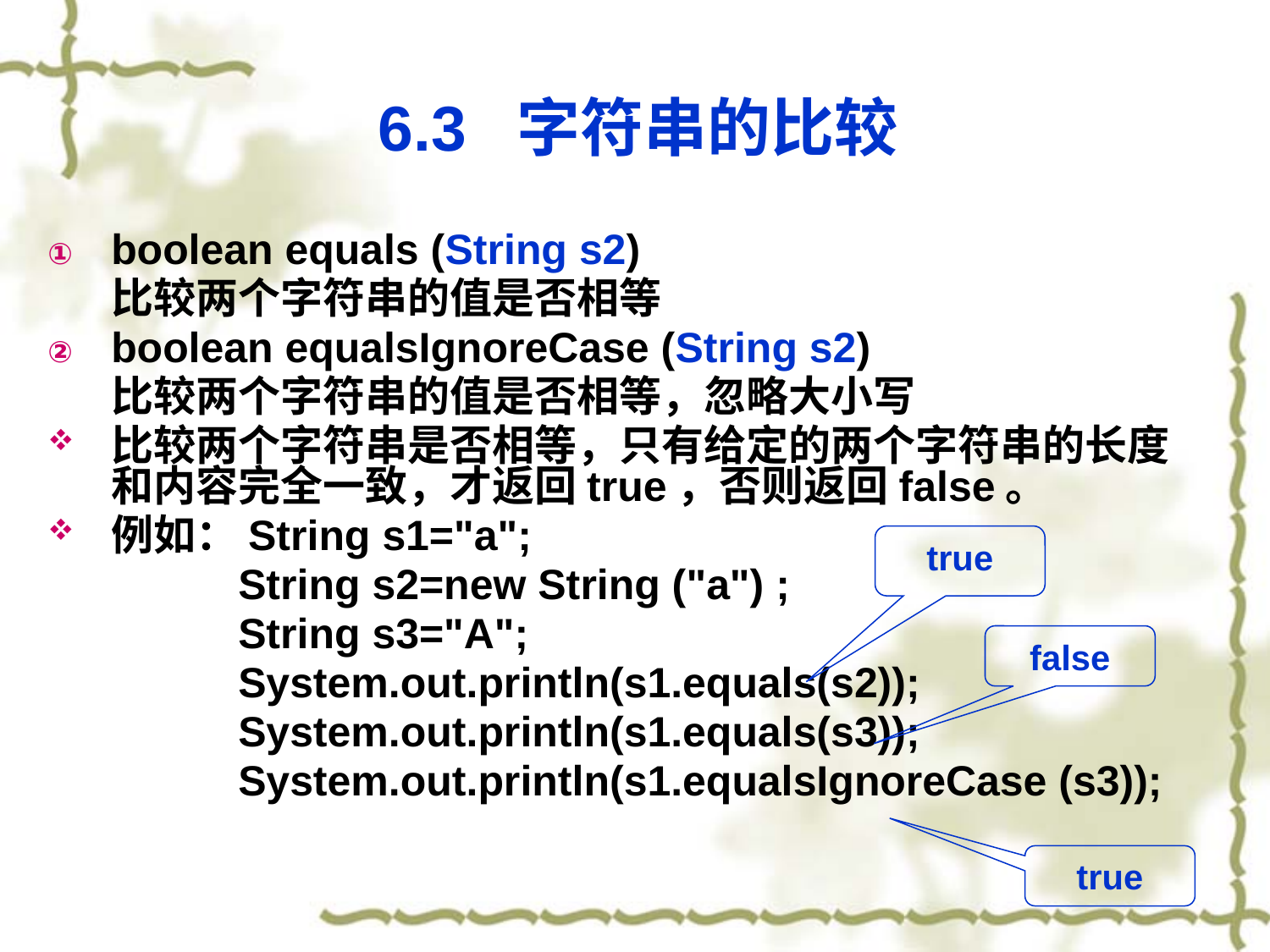

# 6.3  字符串的比较
boolean equals (String s2)
	比较两个字符串的值是否相等
boolean equalsIgnoreCase (String s2)
	比较两个字符串的值是否相等，忽略大小写
比较两个字符串是否相等，只有给定的两个字符串的长度和内容完全一致，才返回true，否则返回false。
例如：String s1="a";
String s2=new String ("a") ;
String s3="A";
System.out.println(s1.equals(s2));
System.out.println(s1.equals(s3));
System.out.println(s1.equalsIgnoreCase (s3));
true
false
true